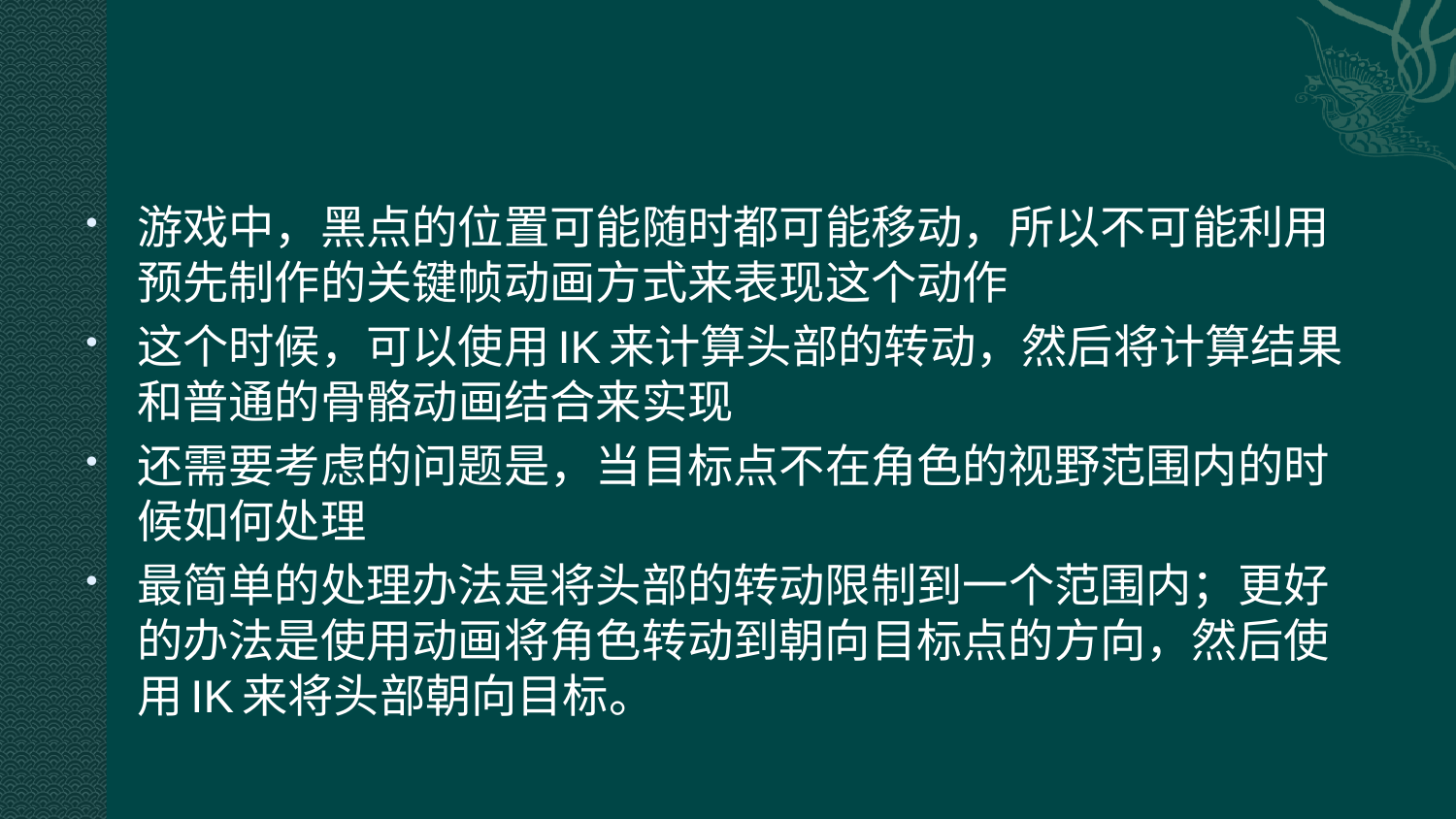

#
游戏中，黑点的位置可能随时都可能移动，所以不可能利用预先制作的关键帧动画方式来表现这个动作
这个时候，可以使用IK来计算头部的转动，然后将计算结果和普通的骨骼动画结合来实现
还需要考虑的问题是，当目标点不在角色的视野范围内的时候如何处理
最简单的处理办法是将头部的转动限制到一个范围内；更好的办法是使用动画将角色转动到朝向目标点的方向，然后使用IK来将头部朝向目标。